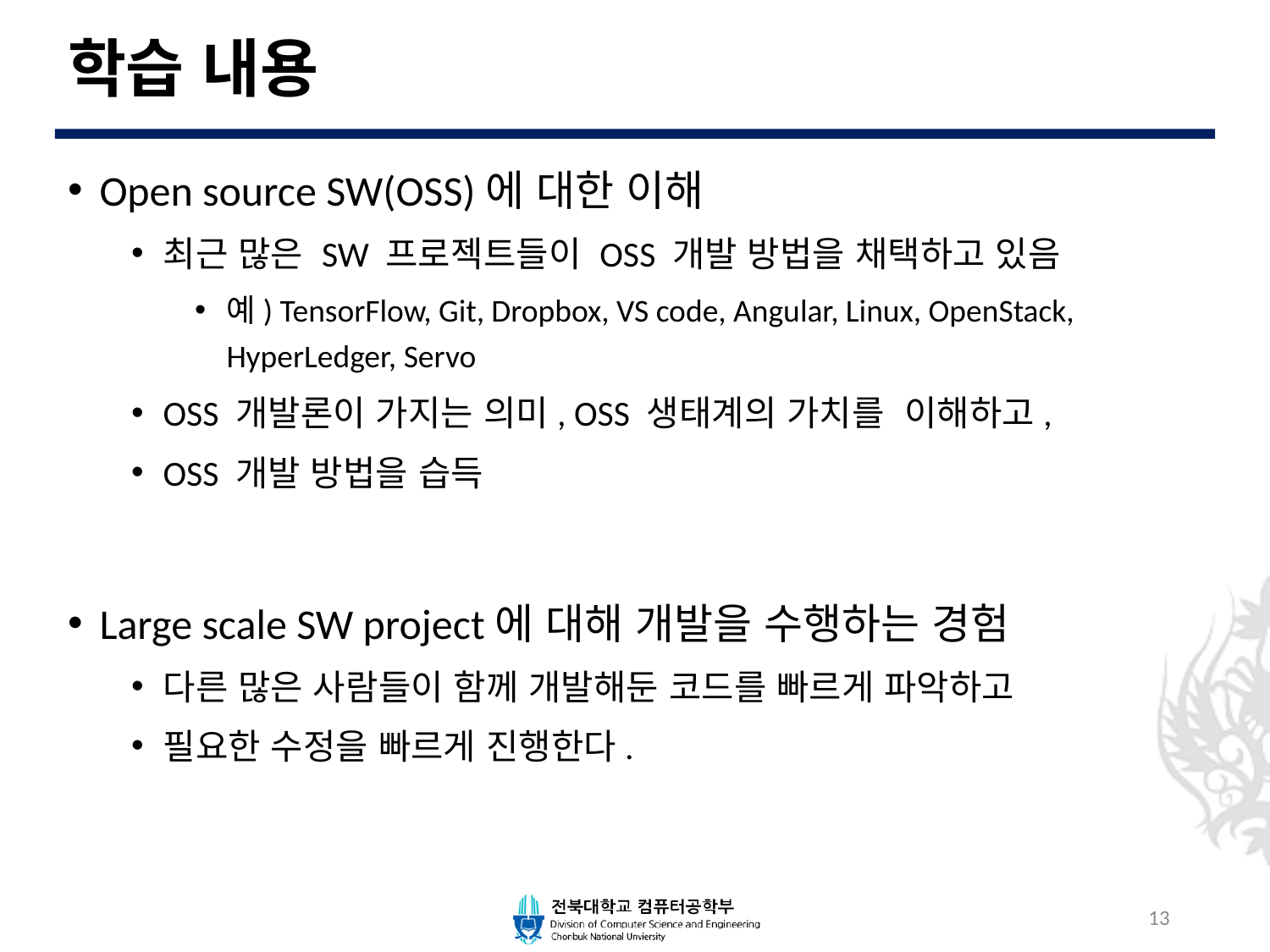

# 학습 내용
Open source SW(OSS)에 대한 이해
최근 많은 SW 프로젝트들이 OSS 개발 방법을 채택하고 있음
예) TensorFlow, Git, Dropbox, VS code, Angular, Linux, OpenStack, HyperLedger, Servo
OSS 개발론이 가지는 의미, OSS 생태계의 가치를  이해하고,
OSS 개발 방법을 습득

Large scale SW project에 대해 개발을 수행하는 경험
다른 많은 사람들이 함께 개발해둔 코드를 빠르게 파악하고
필요한 수정을 빠르게 진행한다.
13